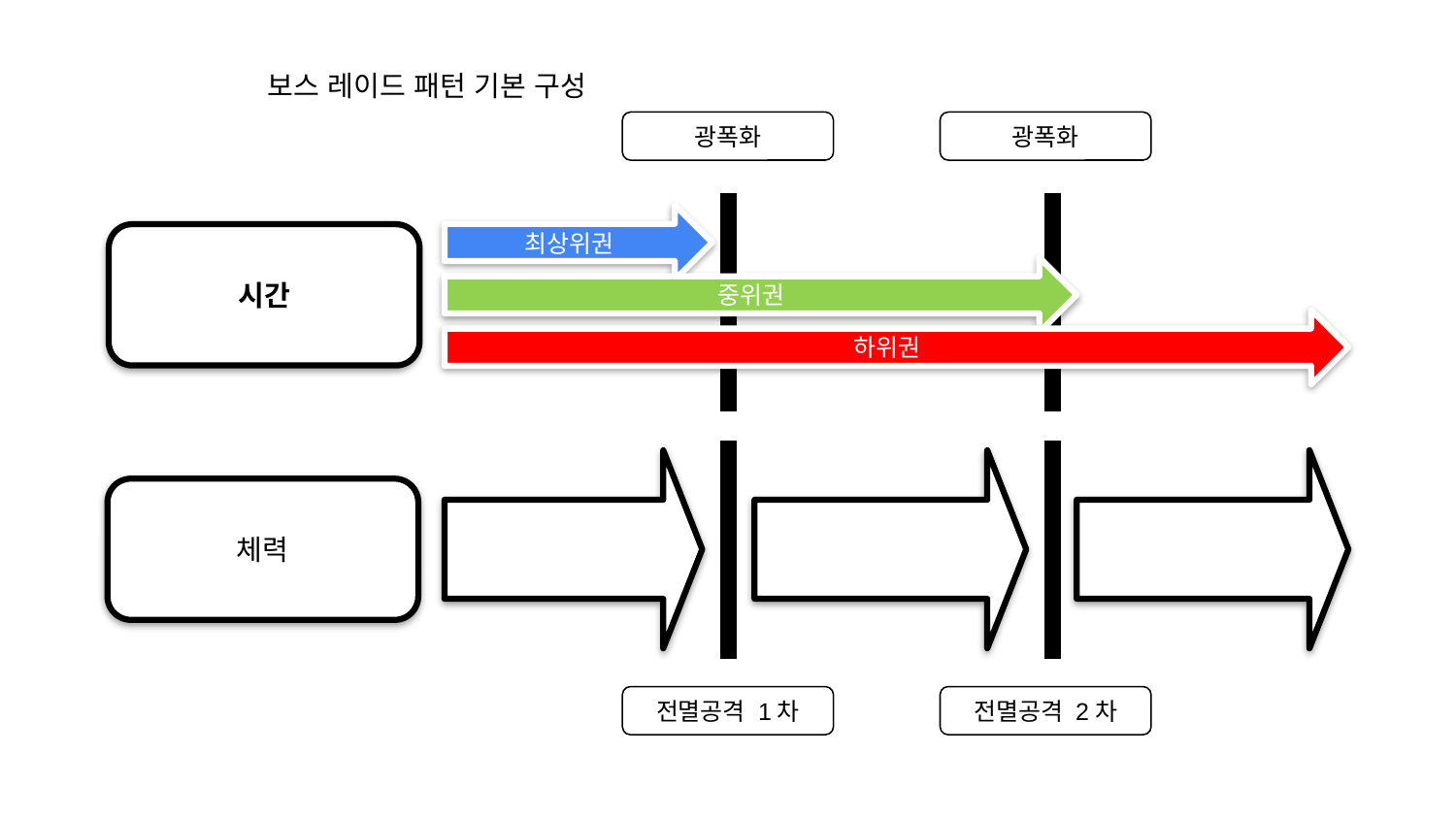

보스 레이드 패턴 기본 구성
광폭화
광폭화
최상위권
시간
중위권
하위권

체력
전멸공격 2차
전멸공격 1차